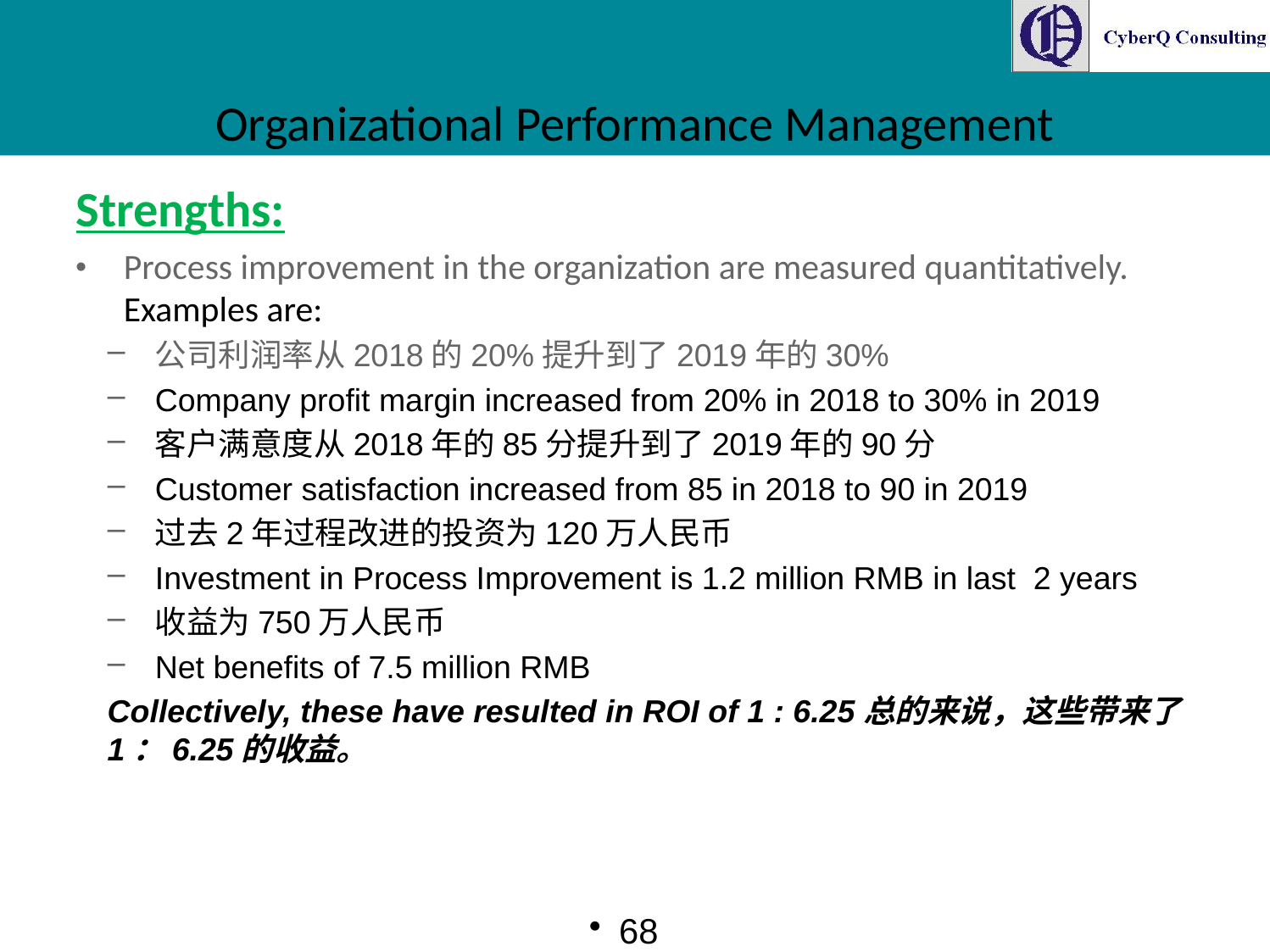

# Organizational Performance Management
Strengths:
Process improvement in the organization are measured quantitatively. Examples are:
公司利润率从2018的20%提升到了2019年的30%
Company profit margin increased from 20% in 2018 to 30% in 2019
客户满意度从2018年的85分提升到了2019年的90分
Customer satisfaction increased from 85 in 2018 to 90 in 2019
过去2年过程改进的投资为120万人民币
Investment in Process Improvement is 1.2 million RMB in last  2 years
收益为750万人民币
Net benefits of 7.5 million RMB
Collectively, these have resulted in ROI of 1 : 6.25总的来说，这些带来了1：6.25的收益。

68